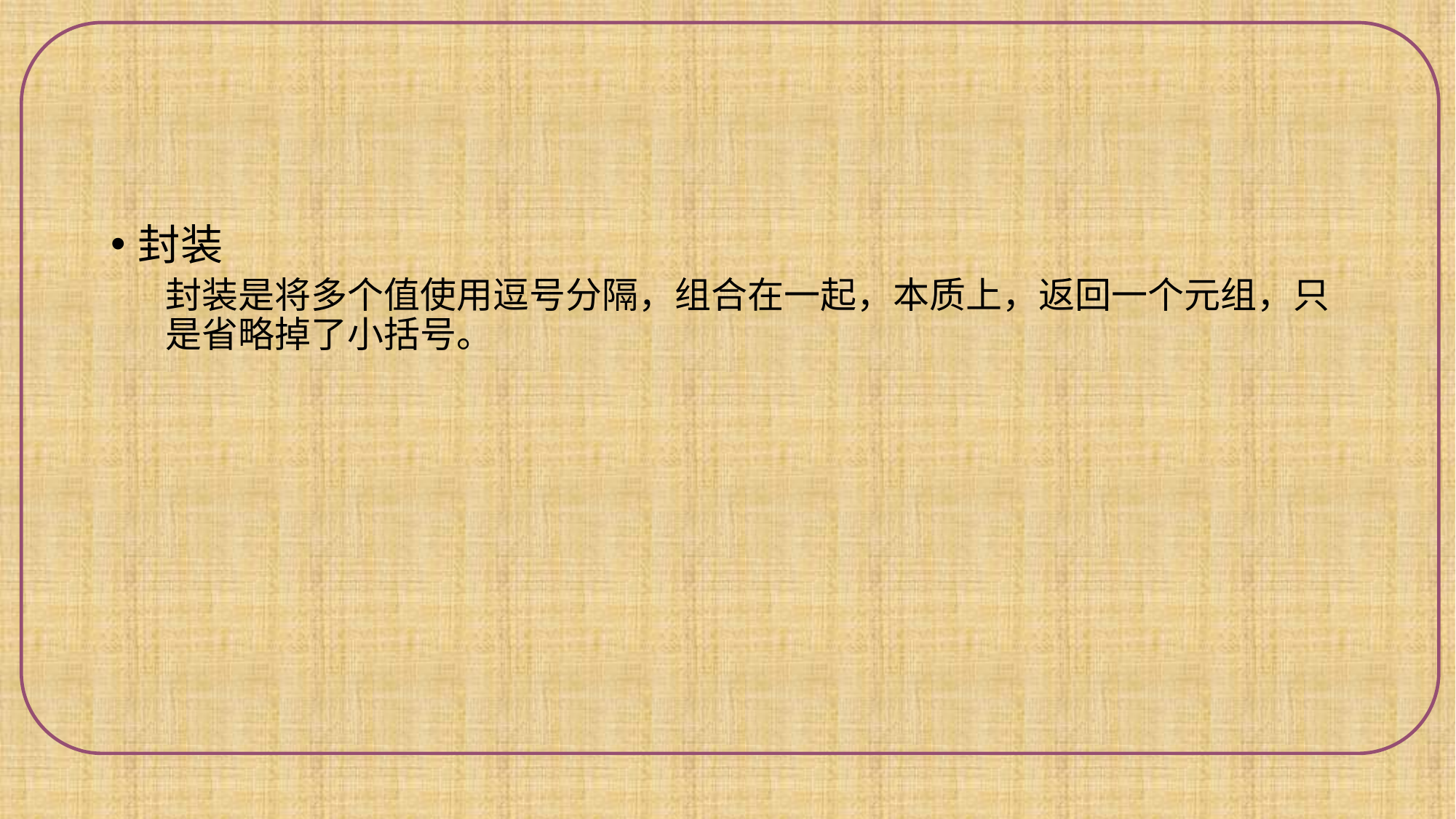

#
封装
封装是将多个值使用逗号分隔，组合在一起，本质上，返回一个元组，只是省略掉了小括号。